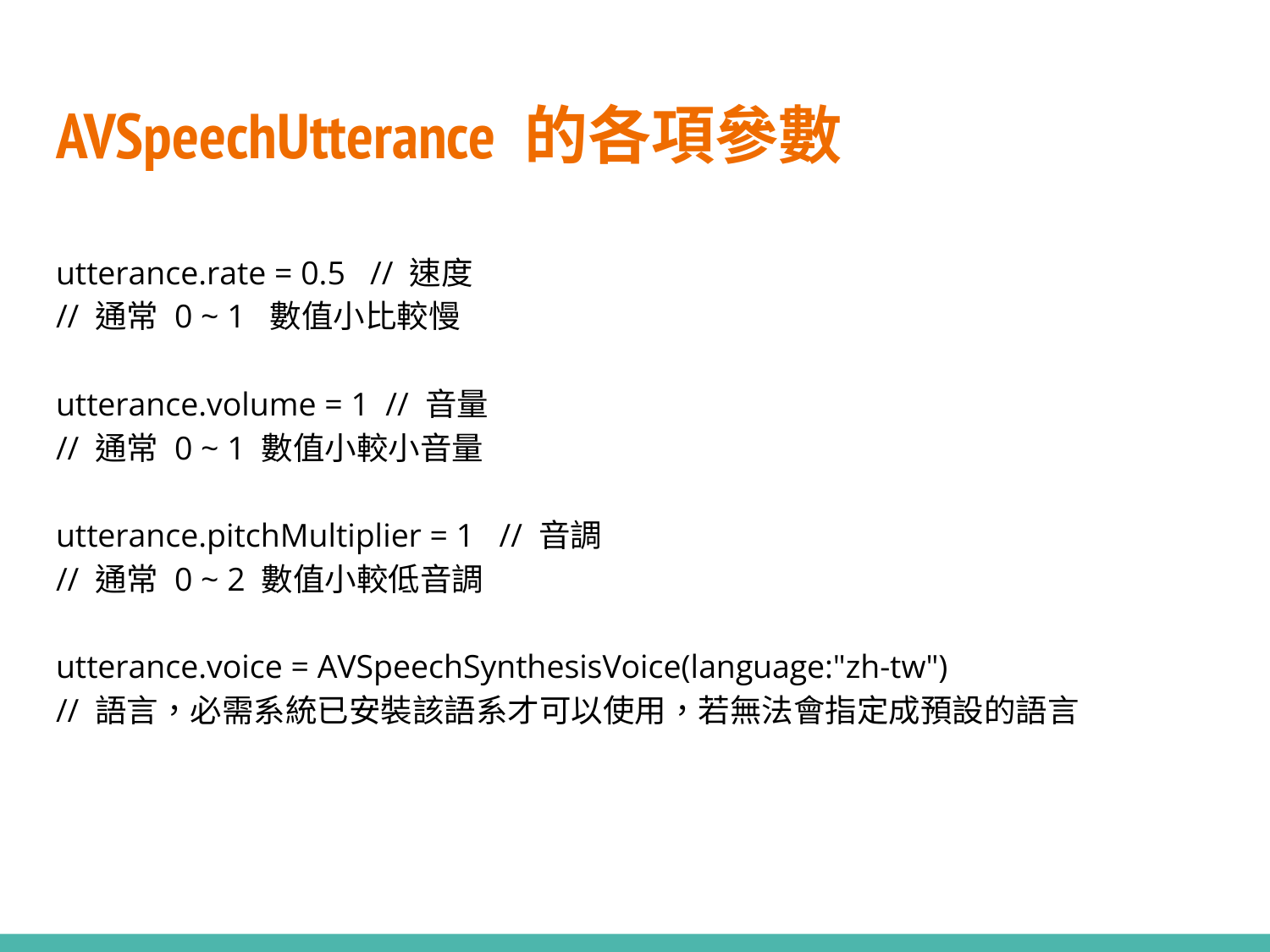

# AVSpeechUtterance 的各項參數
utterance.rate = 0.5   // 速度
// 通常 0 ~ 1  數值小比較慢

utterance.volume = 1  // 音量
// 通常 0 ~ 1 數值小較小音量

utterance.pitchMultiplier = 1   // 音調
// 通常 0 ~ 2 數值小較低音調

utterance.voice = AVSpeechSynthesisVoice(language:"zh-tw")
// 語言，必需系統已安裝該語系才可以使用，若無法會指定成預設的語言